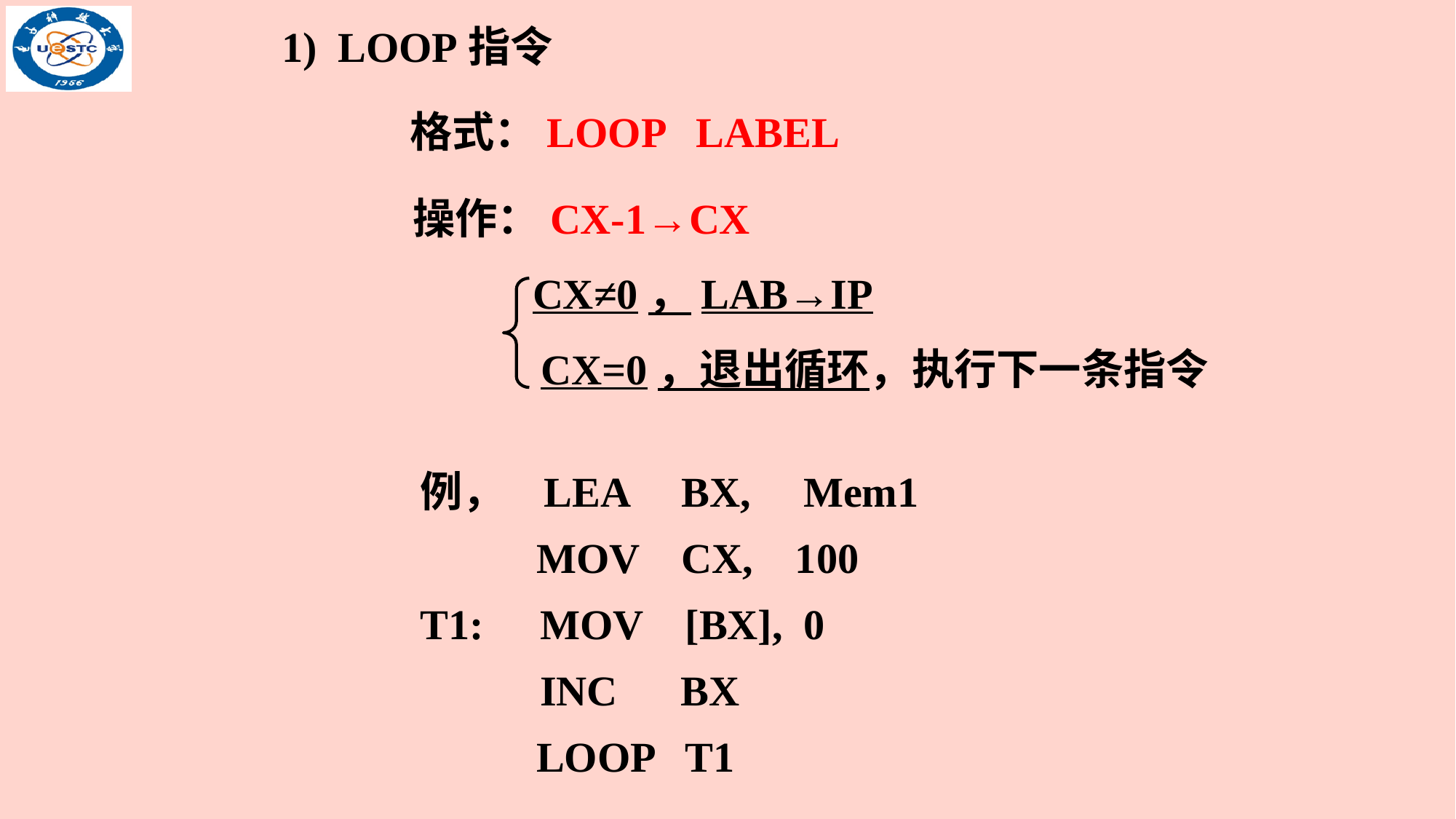

1)  LOOP指令
格式：LOOP   LABEL
操作：CX-1→CX
CX≠0，LAB→IP

CX=0，退出循环，执行下一条指令
例，   LEA     BX,     Mem1
           MOV    CX,    100
T1:	 MOV    [BX],  0
	 INC      BX
           LOOP   T1